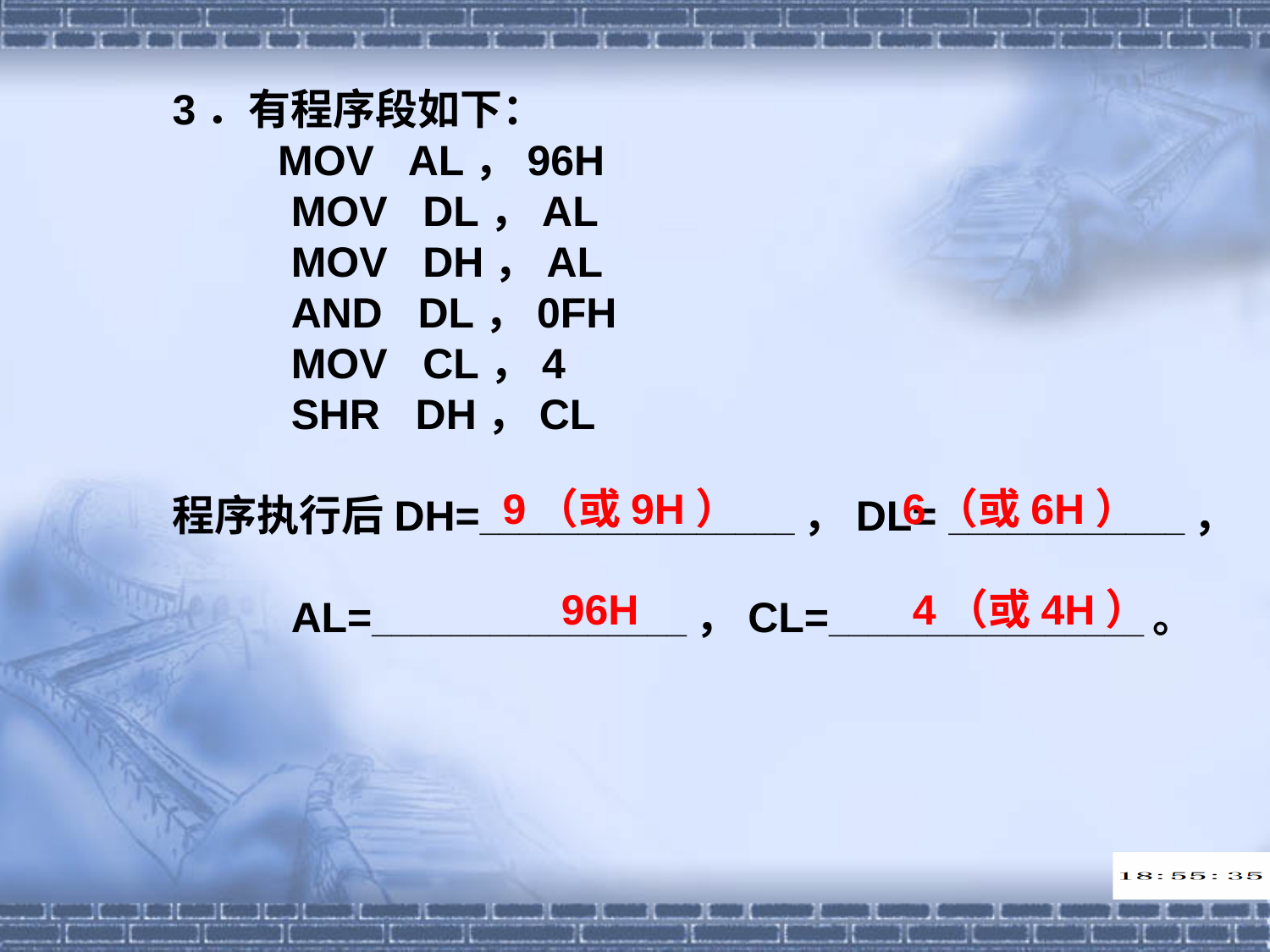

3．有程序段如下：
          MOV   AL，96H
          MOV   DL，AL
          MOV   DH，AL
          AND   DL，0FH
          MOV   CL，4
          SHR   DH，CL
程序执行后DH=________________，DL= ____________，

          AL=________________，CL=________________。
9（或9H）
6（或6H）
96H
4（或4H）
30